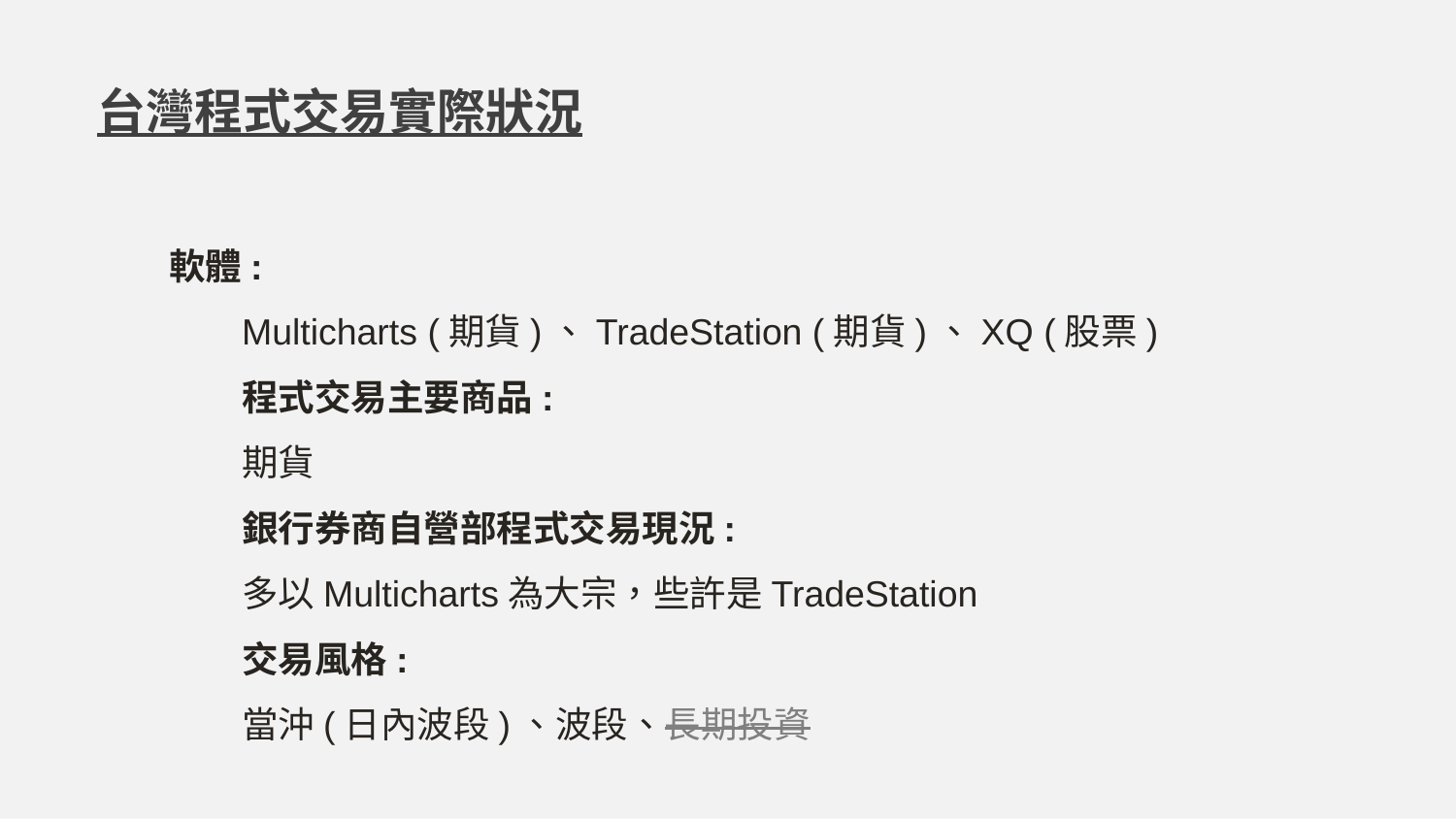

台灣程式交易實際狀況
軟體:
Multicharts (期貨)、TradeStation (期貨)、XQ (股票)
程式交易主要商品:
期貨
銀行券商自營部程式交易現況:
多以Multicharts為大宗，些許是TradeStation
交易風格:
當沖(日內波段)、波段、長期投資